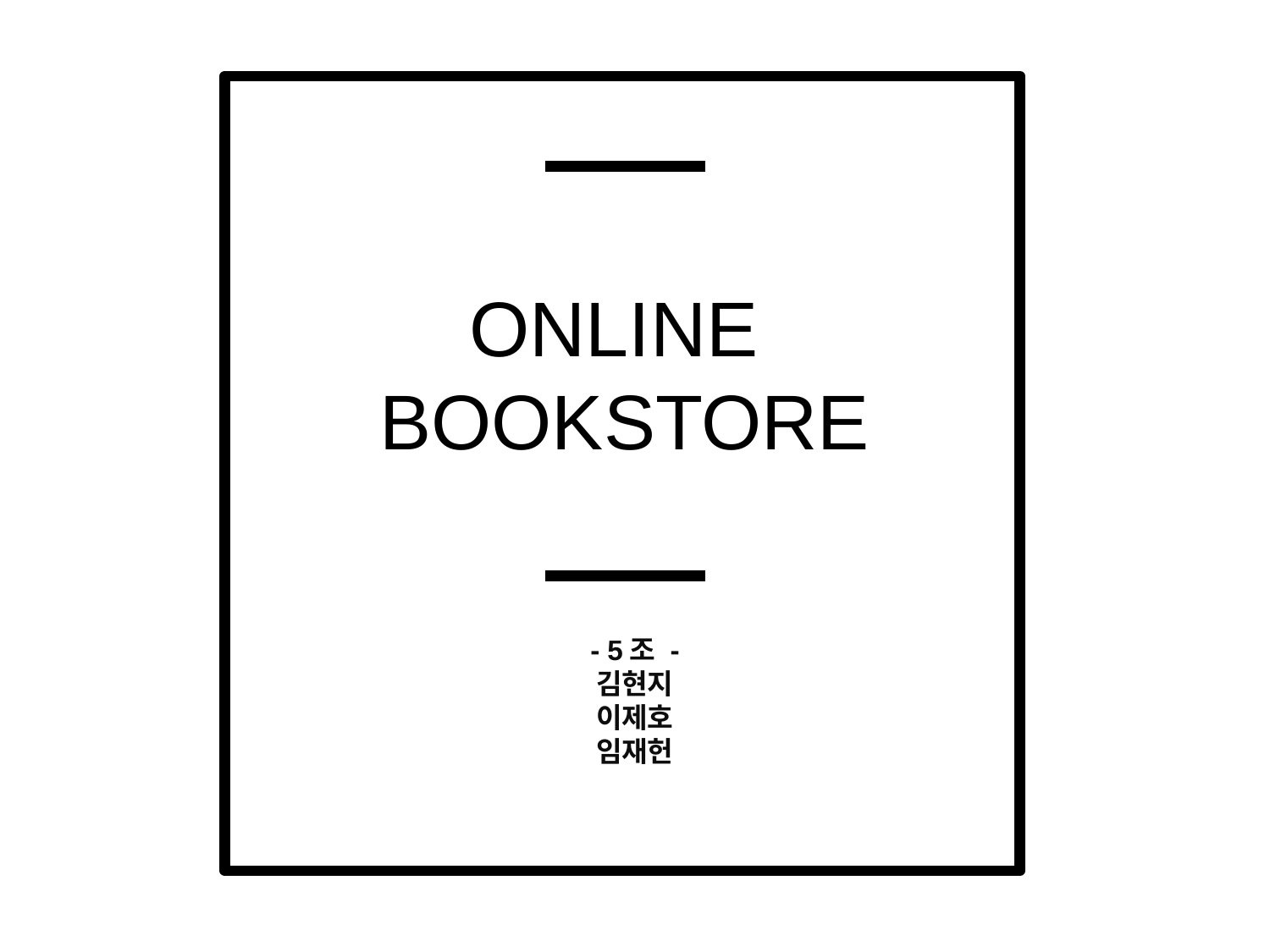

ONLINE
BOOKSTORE
- 5조 -
김현지
이제호
임재헌